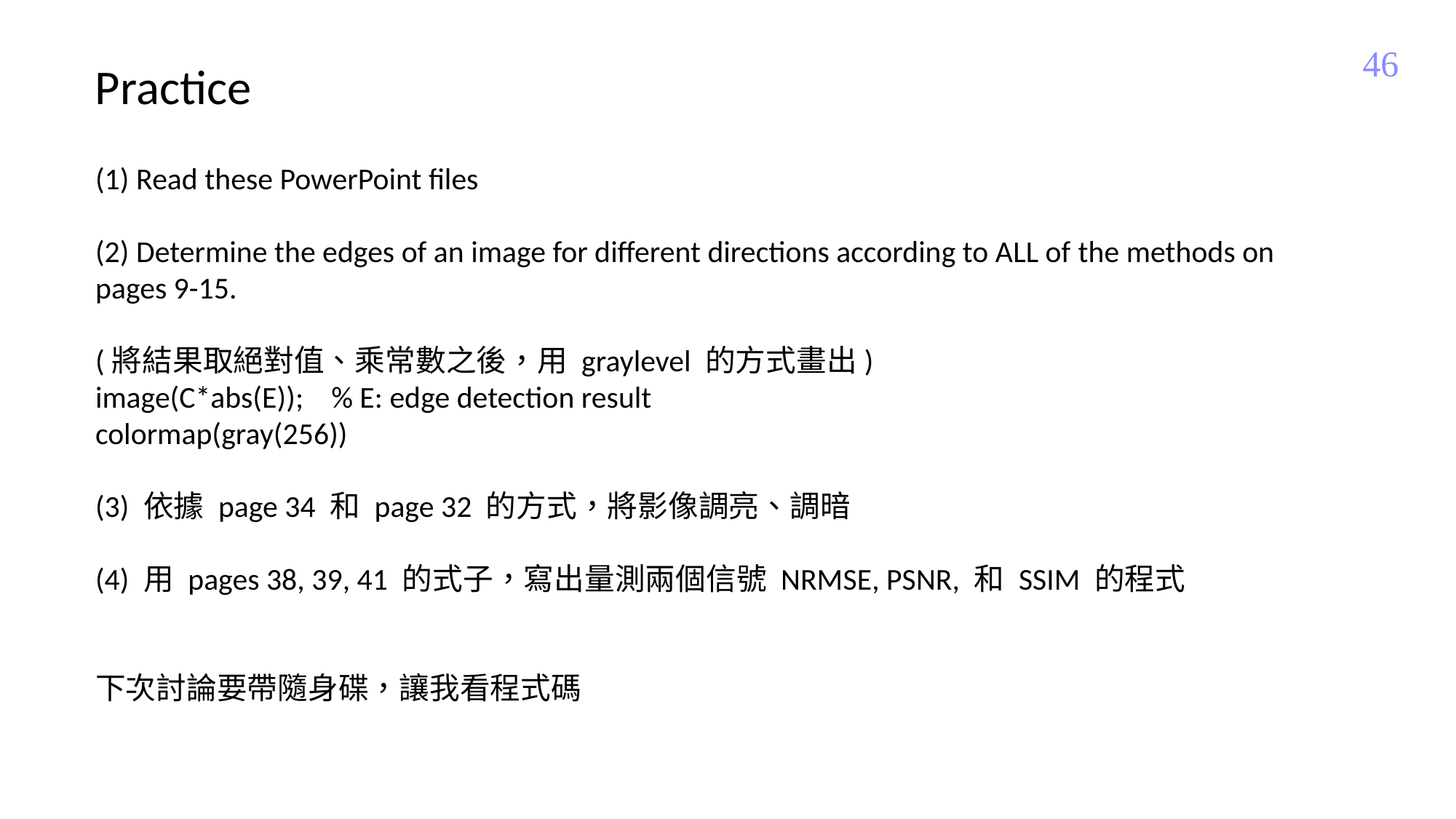

46
Practice
(1) Read these PowerPoint files

(2) Determine the edges of an image for different directions according to ALL of the methods on pages 9-15.

(將結果取絕對值、乘常數之後，用 graylevel 的方式畫出)
image(C*abs(E));    % E: edge detection result
colormap(gray(256))

(3) 依據 page 34 和 page 32 的方式，將影像調亮、調暗

(4) 用 pages 38, 39, 41 的式子，寫出量測兩個信號 NRMSE, PSNR, 和 SSIM 的程式

下次討論要帶隨身碟，讓我看程式碼